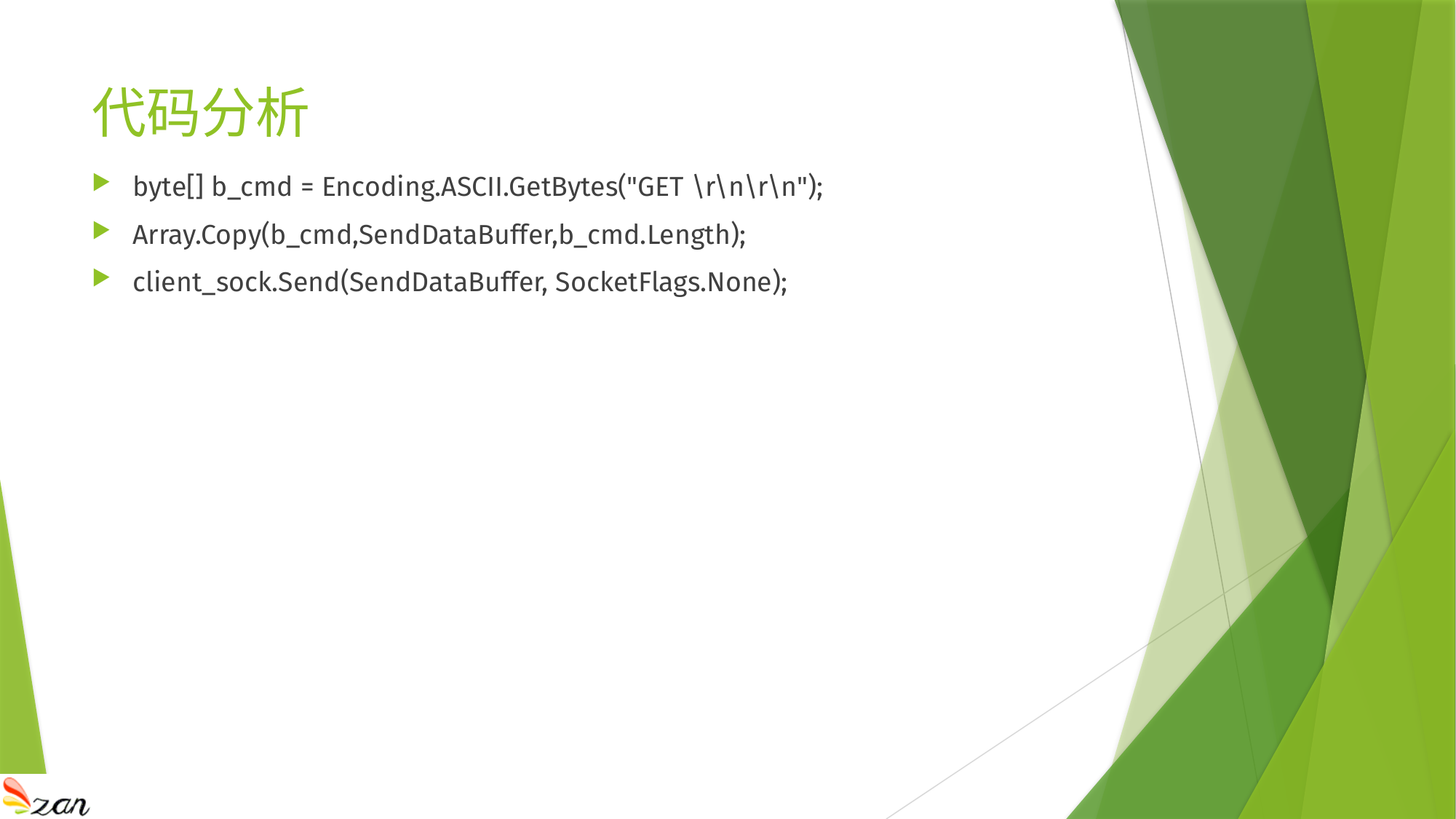

代码分析
byte[] b_cmd = Encoding.ASCII.GetBytes("GET \r\n\r\n");
Array.Copy(b_cmd,SendDataBuffer,b_cmd.Length);
client_sock.Send(SendDataBuffer, SocketFlags.None);